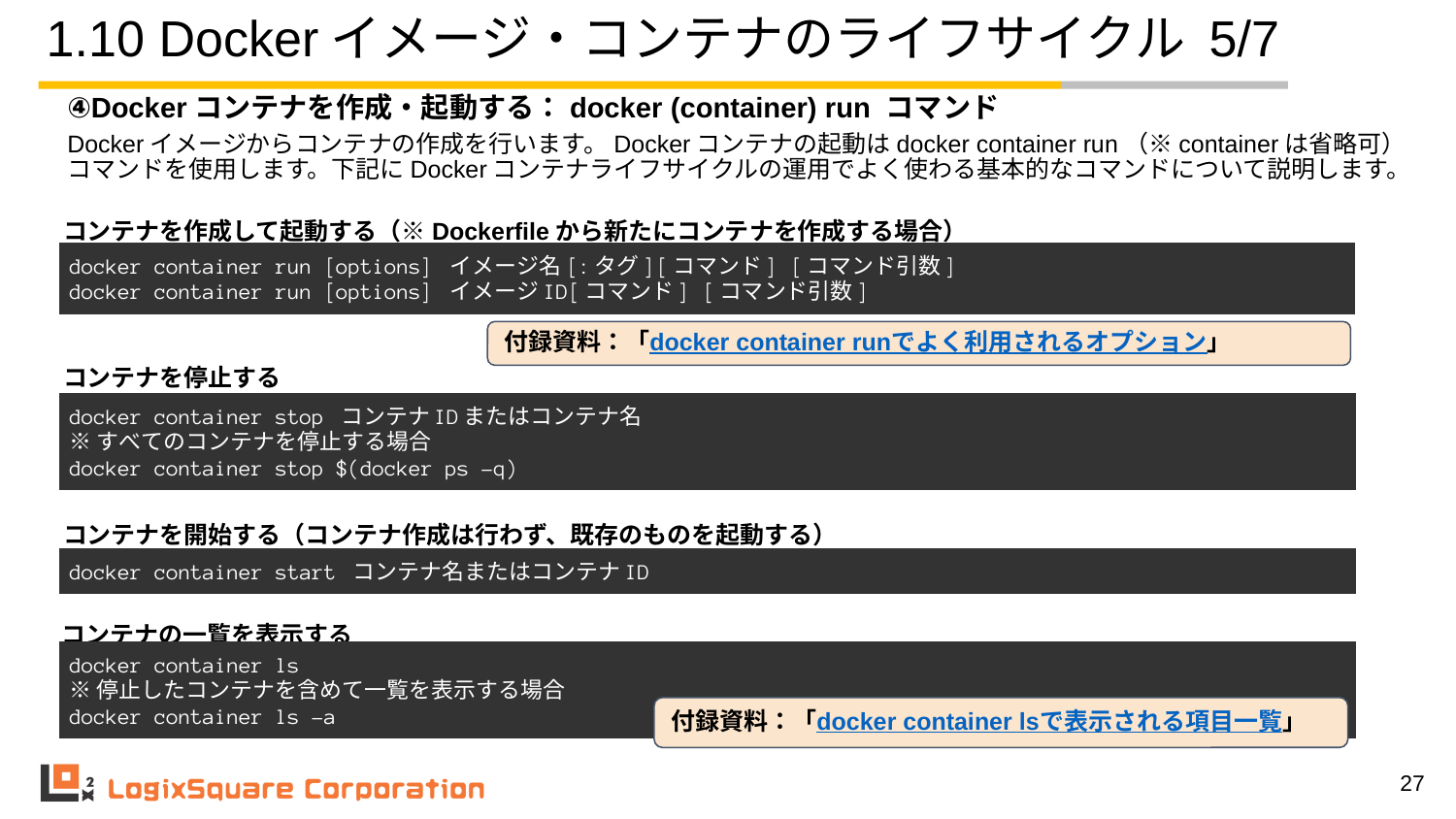

# 1.10 Dockerイメージ・コンテナのライフサイクル 5/7
④Dockerコンテナを作成・起動する：docker (container) run コマンド
Dockerイメージからコンテナの作成を行います。Dockerコンテナの起動はdocker container run（※containerは省略可）コマンドを使用します。下記にDockerコンテナライフサイクルの運用でよく使わる基本的なコマンドについて説明します。

コンテナを作成して起動する（※Dockerfileから新たにコンテナを作成する場合）
| docker container run [options] イメージ名[:タグ][コマンド] [コマンド引数] docker container run [options] イメージID[コマンド] [コマンド引数] |
| --- |
付録資料：「docker container runでよく利用されるオプション」
コンテナを停止する
| docker container stop コンテナIDまたはコンテナ名 ※すべてのコンテナを停止する場合 docker container stop $(docker ps -q) |
| --- |
コンテナを開始する（コンテナ作成は行わず、既存のものを起動する）
| docker container start コンテナ名またはコンテナID |
| --- |
コンテナの一覧を表示する
| docker container ls ※停止したコンテナを含めて一覧を表示する場合 docker container ls -a |
| --- |
付録資料：「docker container lsで表示される項目一覧」
27